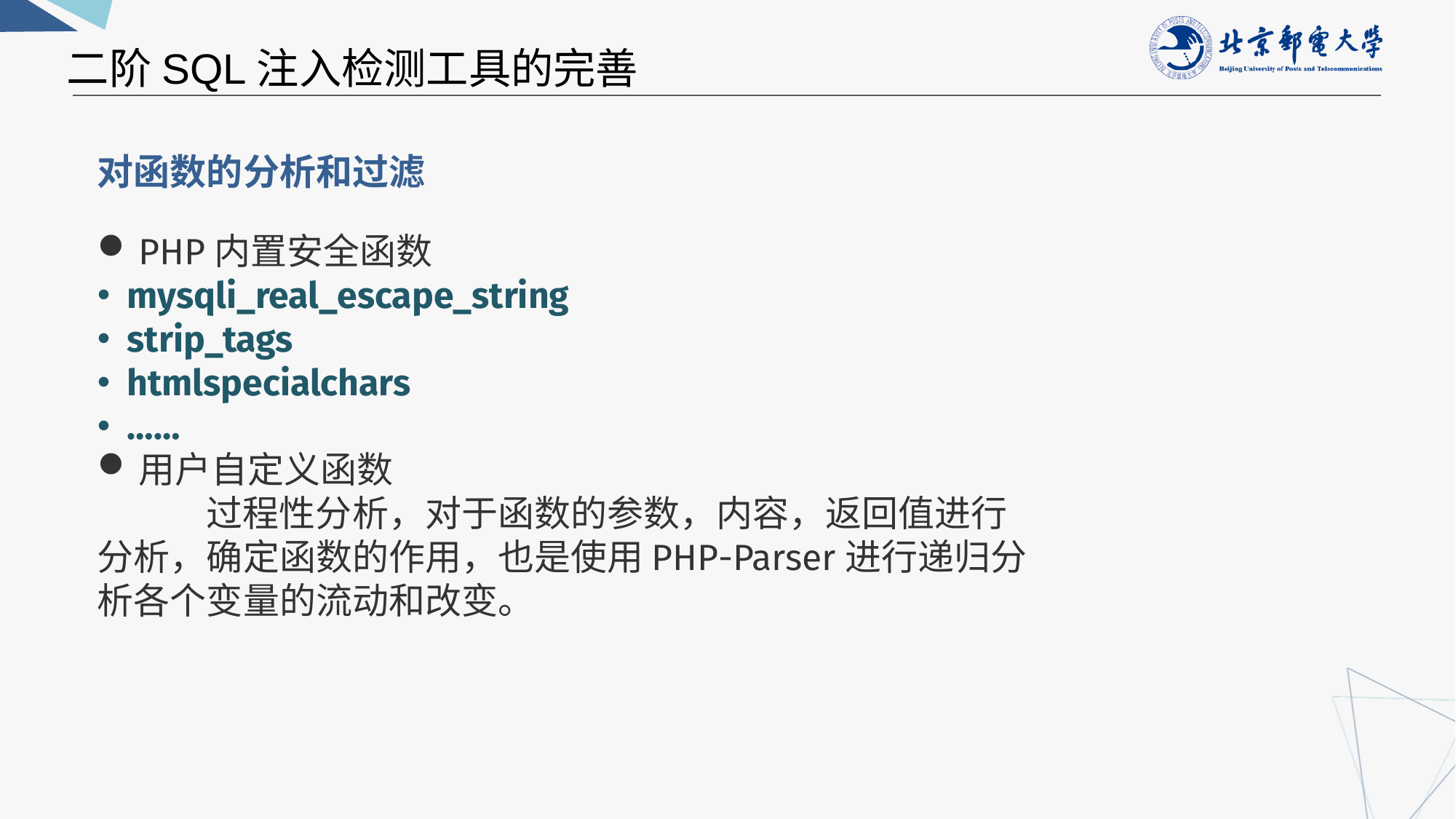

二阶SQL注入检测工具的完善
对函数的分析和过滤
PHP内置安全函数
  mysqli_real_escape_string
  strip_tags
  htmlspecialchars
  ……
用户自定义函数
	过程性分析，对于函数的参数，内容，返回值进行分析，确定函数的作用，也是使用PHP-Parser进行递归分析各个变量的流动和改变。